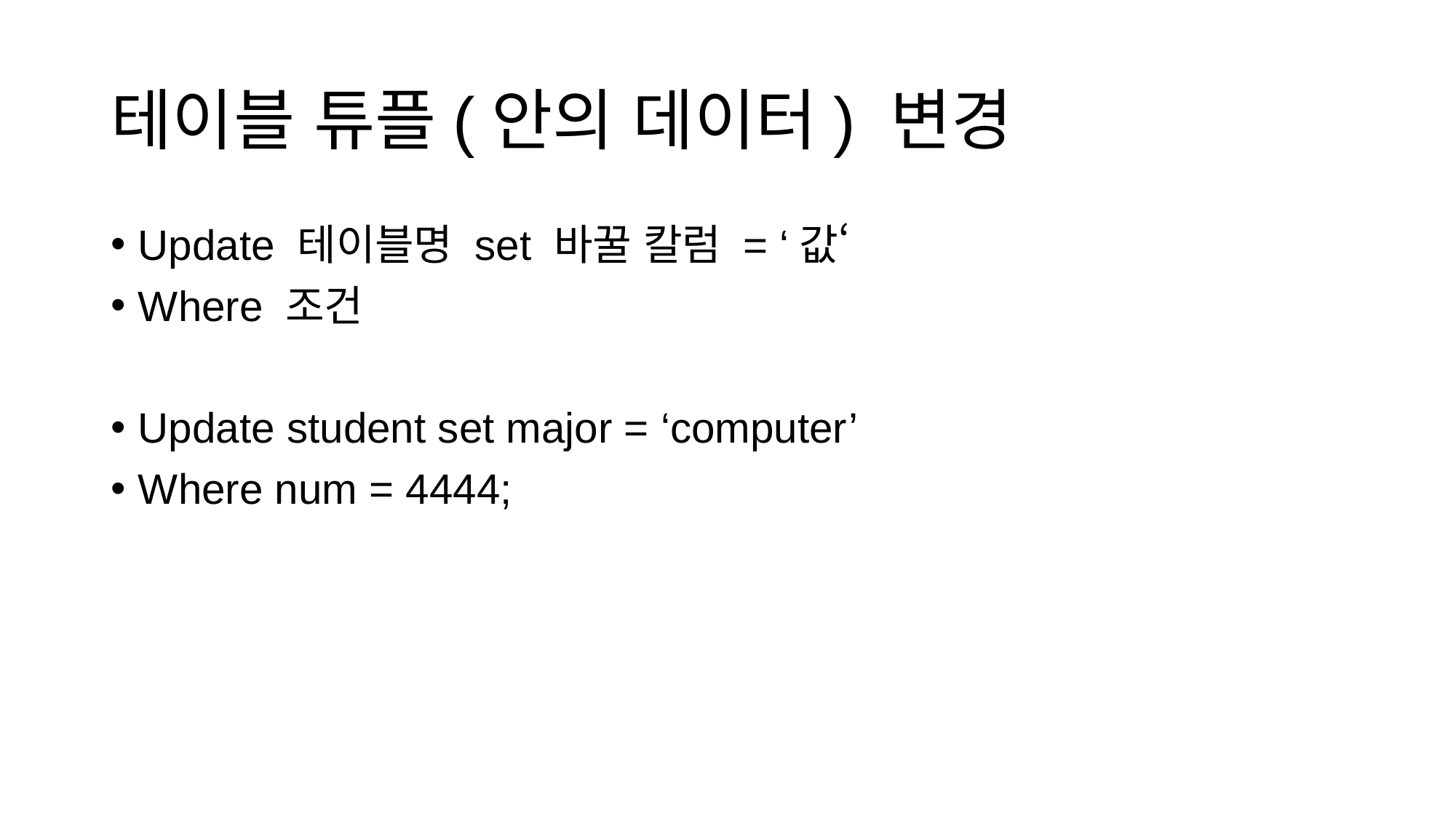

# 테이블 튜플(안의 데이터) 변경
Update 테이블명 set 바꿀 칼럼 = ‘값‘
Where 조건

Update student set major = ‘computer’
Where num = 4444;